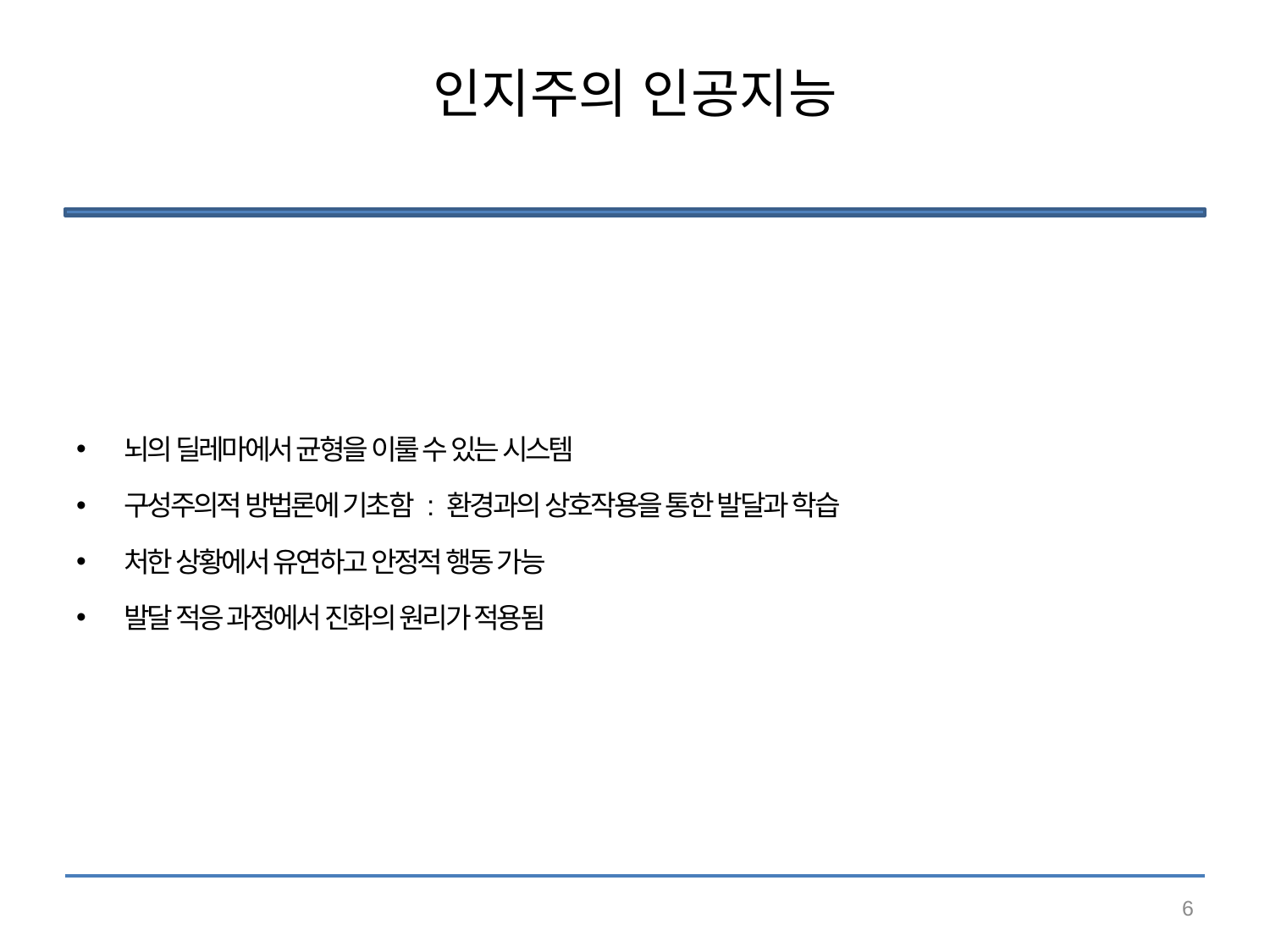

# 인지주의 인공지능

뇌의 딜레마에서 균형을 이룰 수 있는 시스템
구성주의적 방법론에 기초함 : 환경과의 상호작용을 통한 발달과 학습
처한 상황에서 유연하고 안정적 행동 가능
발달 적응 과정에서 진화의 원리가 적용됨

6